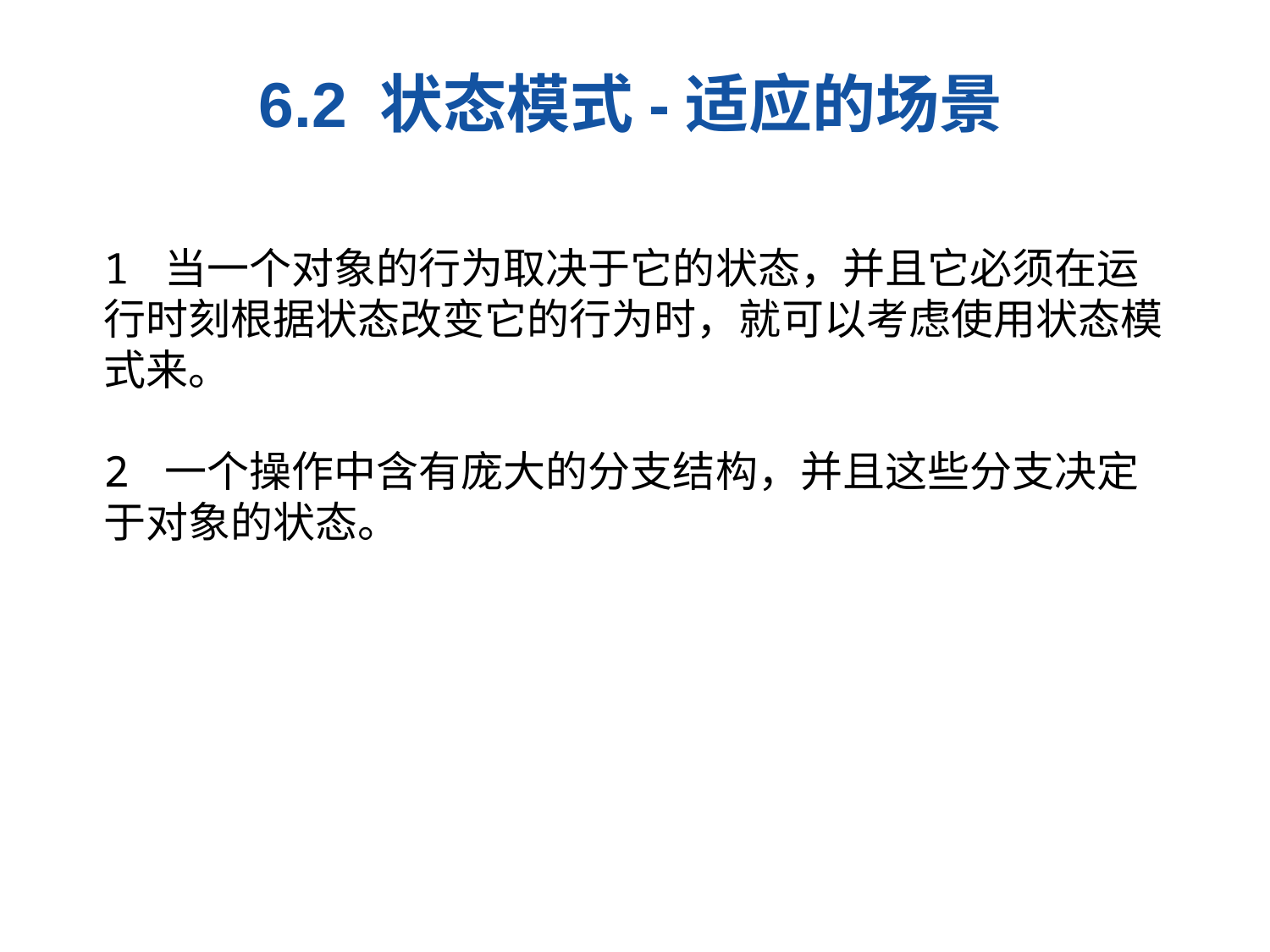

6.2 状态模式-适应的场景
1 当一个对象的行为取决于它的状态，并且它必须在运行时刻根据状态改变它的行为时，就可以考虑使用状态模式来。

2 一个操作中含有庞大的分支结构，并且这些分支决定于对象的状态。